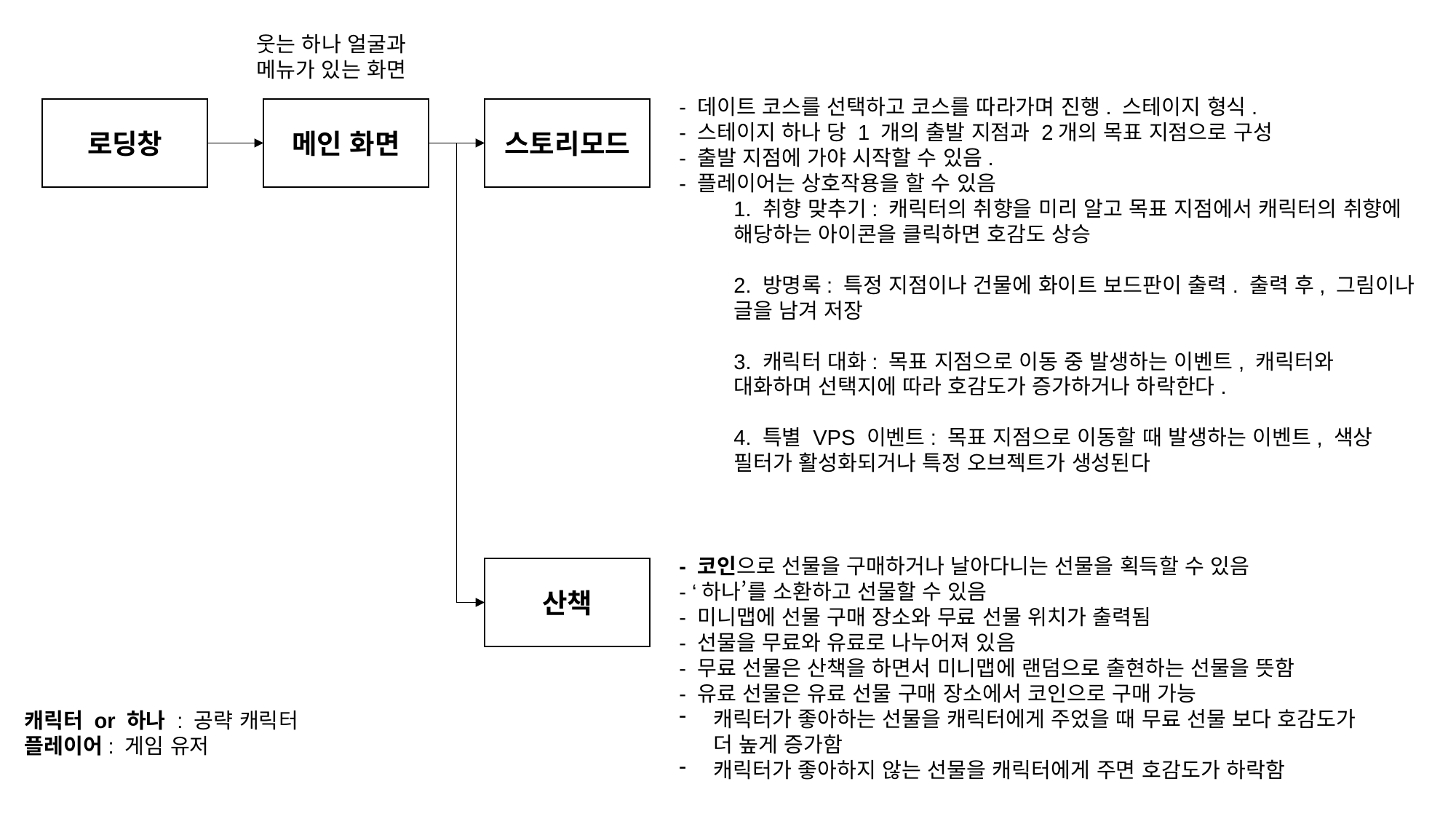

웃는 하나 얼굴과 메뉴가 있는 화면
- 데이트 코스를 선택하고 코스를 따라가며 진행. 스테이지 형식.
- 스테이지 하나 당 1 개의 출발 지점과 2개의 목표 지점으로 구성
- 출발 지점에 가야 시작할 수 있음.
- 플레이어는 상호작용을 할 수 있음
1. 취향 맞추기: 캐릭터의 취향을 미리 알고 목표 지점에서 캐릭터의 취향에 해당하는 아이콘을 클릭하면 호감도 상승

2. 방명록: 특정 지점이나 건물에 화이트 보드판이 출력. 출력 후, 그림이나 글을 남겨 저장

3. 캐릭터 대화: 목표 지점으로 이동 중 발생하는 이벤트, 캐릭터와 대화하며 선택지에 따라 호감도가 증가하거나 하락한다.

4. 특별 VPS 이벤트: 목표 지점으로 이동할 때 발생하는 이벤트, 색상 필터가 활성화되거나 특정 오브젝트가 생성된다
로딩창
메인 화면
스토리모드
- 코인으로 선물을 구매하거나 날아다니는 선물을 획득할 수 있음
- ‘하나’를 소환하고 선물할 수 있음
- 미니맵에 선물 구매 장소와 무료 선물 위치가 출력됨
- 선물을 무료와 유료로 나누어져 있음
- 무료 선물은 산책을 하면서 미니맵에 랜덤으로 출현하는 선물을 뜻함
- 유료 선물은 유료 선물 구매 장소에서 코인으로 구매 가능
캐릭터가 좋아하는 선물을 캐릭터에게 주었을 때 무료 선물 보다 호감도가 더 높게 증가함
캐릭터가 좋아하지 않는 선물을 캐릭터에게 주면 호감도가 하락함
산책
캐릭터 or 하나 : 공략 캐릭터
플레이어: 게임 유저